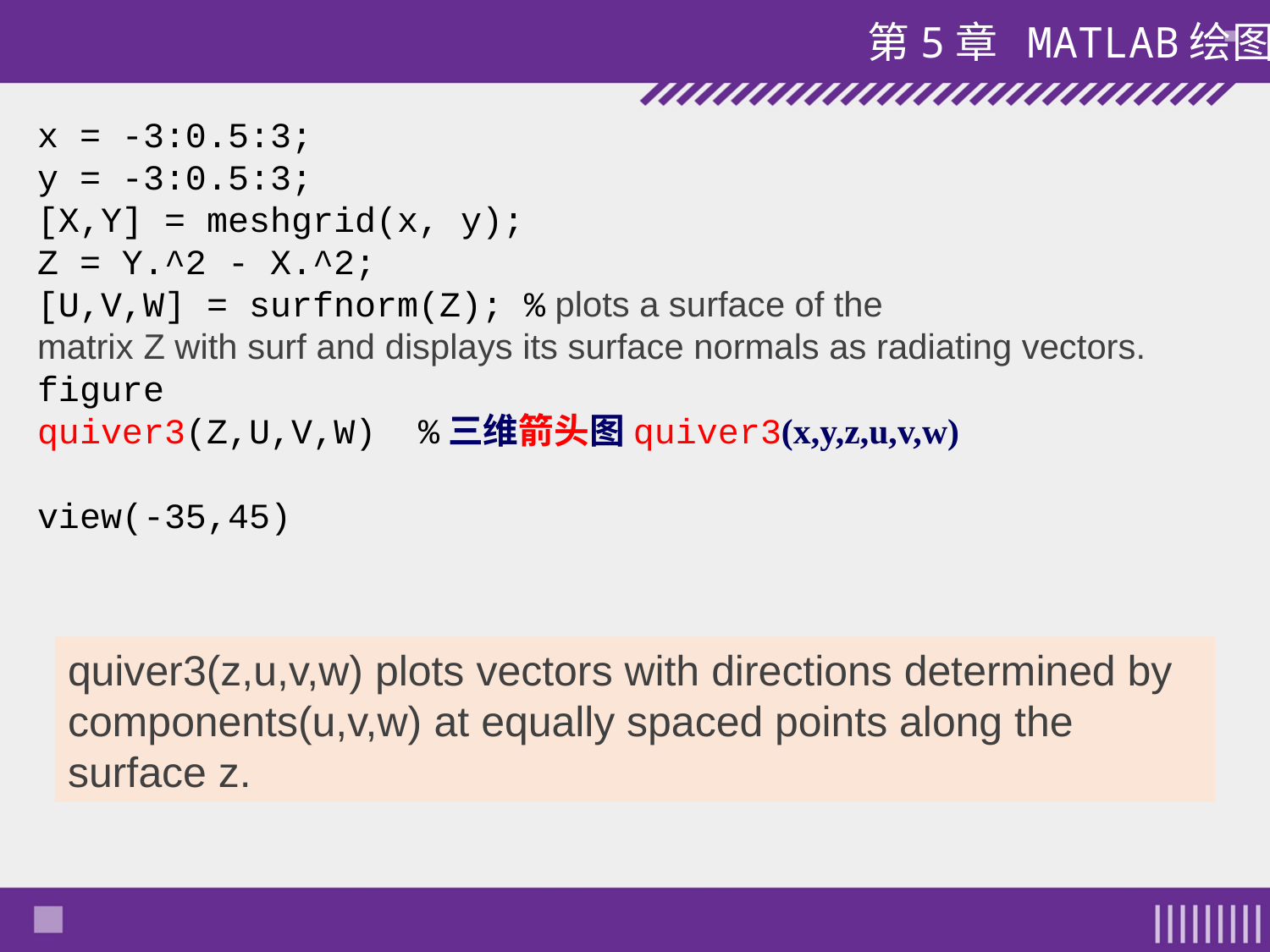

x = -3:0.5:3;
y = -3:0.5:3;
[X,Y] = meshgrid(x, y);
Z = Y.^2 - X.^2;
[U,V,W] = surfnorm(Z); % plots a surface of the matrix Z with surf and displays its surface normals as radiating vectors.
figure
quiver3(Z,U,V,W)  %三维箭头图quiver3(x,y,z,u,v,w)

view(-35,45)
quiver3(z,u,v,w) plots vectors with directions determined by components(u,v,w) at equally spaced points along the surface z.